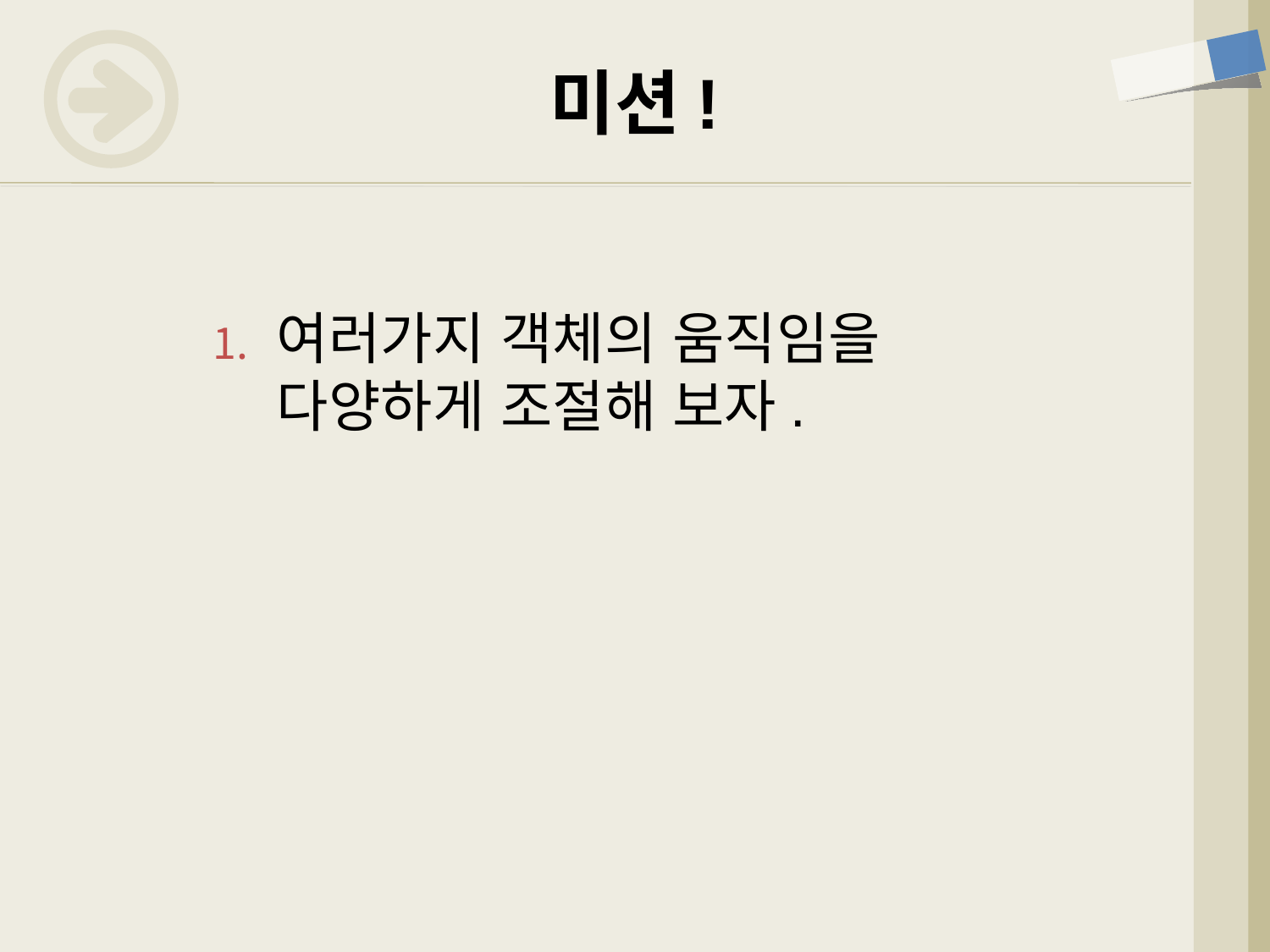

# 미션!
여러가지 객체의 움직임을 다양하게 조절해 보자.